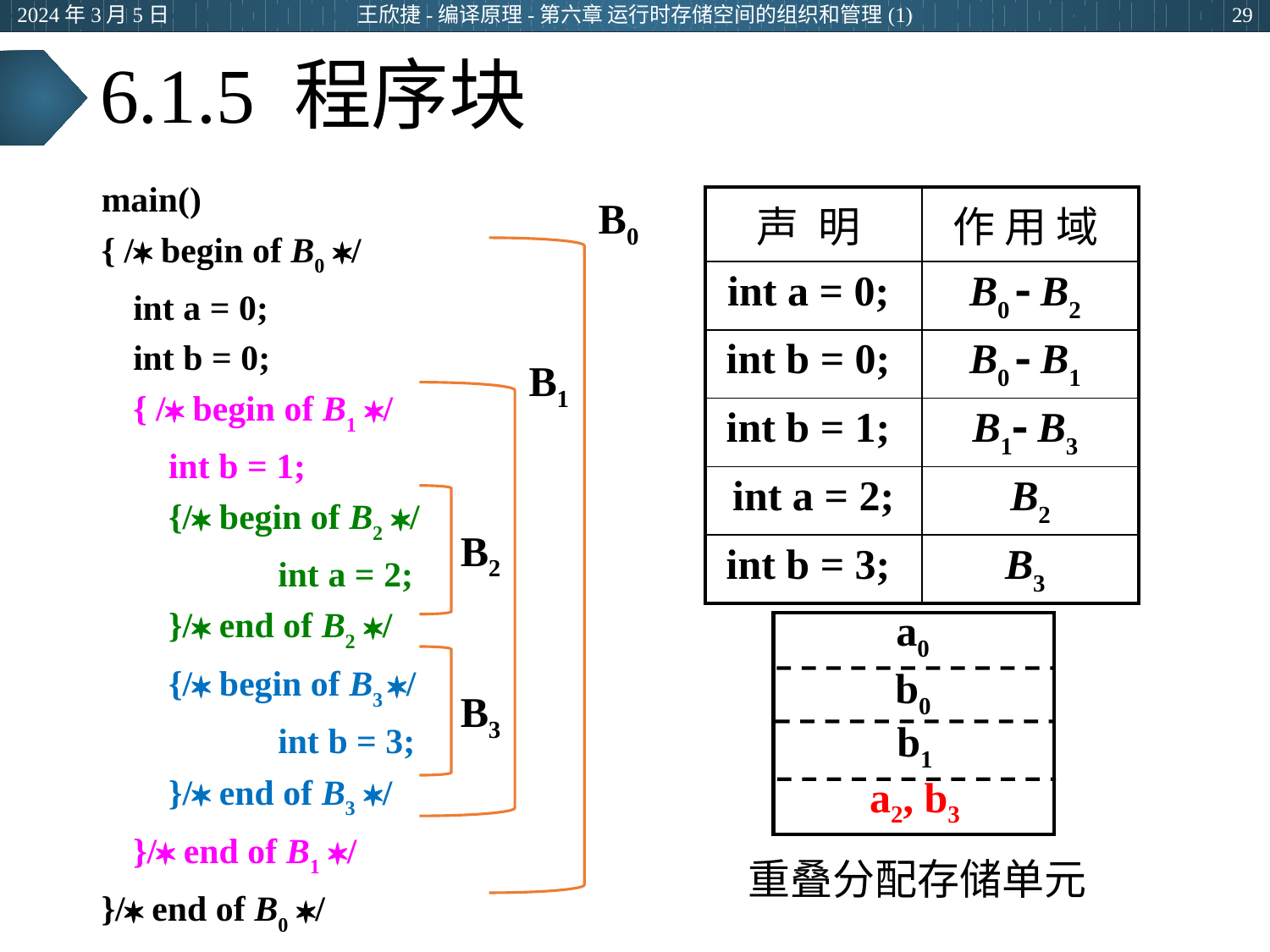

2024年3月5日
王欣捷-编译原理-第六章 运行时存储空间的组织和管理(1)
29
# 6.1.5 程序块
main()
{ /∗ begin of B0 ∗/
	int a = 0;
	int b = 0;
	{ /∗ begin of B1 ∗/
	    int b = 1;
	    {/∗ begin of B2 ∗/
		  int a = 2;
	    }/∗ end of B2 ∗/
	    {/∗ begin of B3 ∗/
		  int b = 3;
	    }/∗ end of B3 ∗/
	}/∗ end of B1 ∗/
}/∗ end of B0 ∗/
B0

| 声 明 | 作 用 域 |
| --- | --- |
| int a = 0; | B0 − B2 |
| int b = 0; | B0 − B1 |
| int b = 1; | B1− B3 |
| int a = 2; | B2 |
| int b = 3; | B3 |
B1

B2
a0

b0

b1

a2, b3

重叠分配存储单元

B3